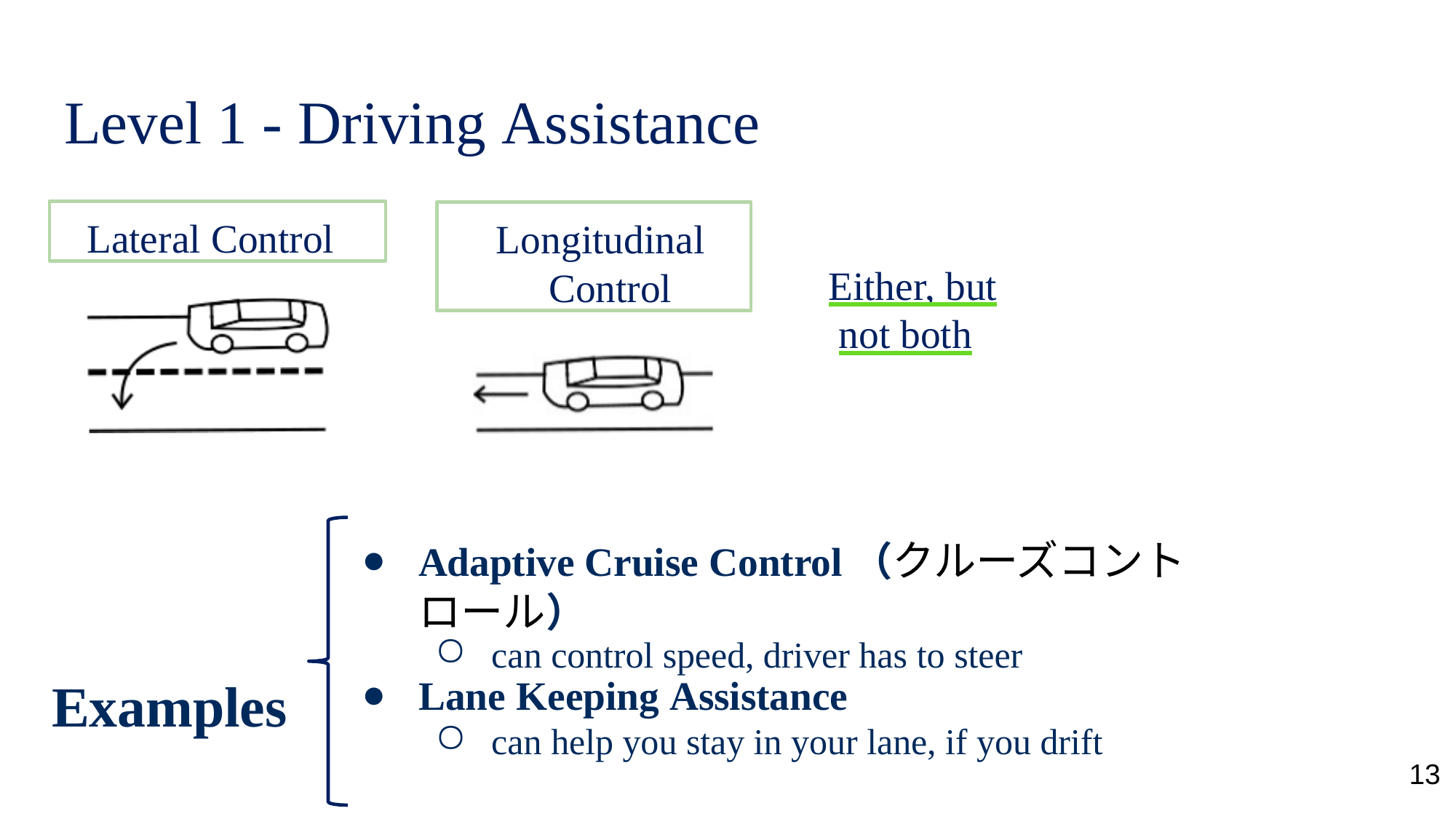

# Level 1 - Driving Assistance
Lateral Control
Longitudinal  Control
Either, but  not both

Adaptive Cruise Control（クルーズコントロール）
can control speed, driver has to steer
Examples
Lane Keeping Assistance
can help you stay in your lane, if you drift
13